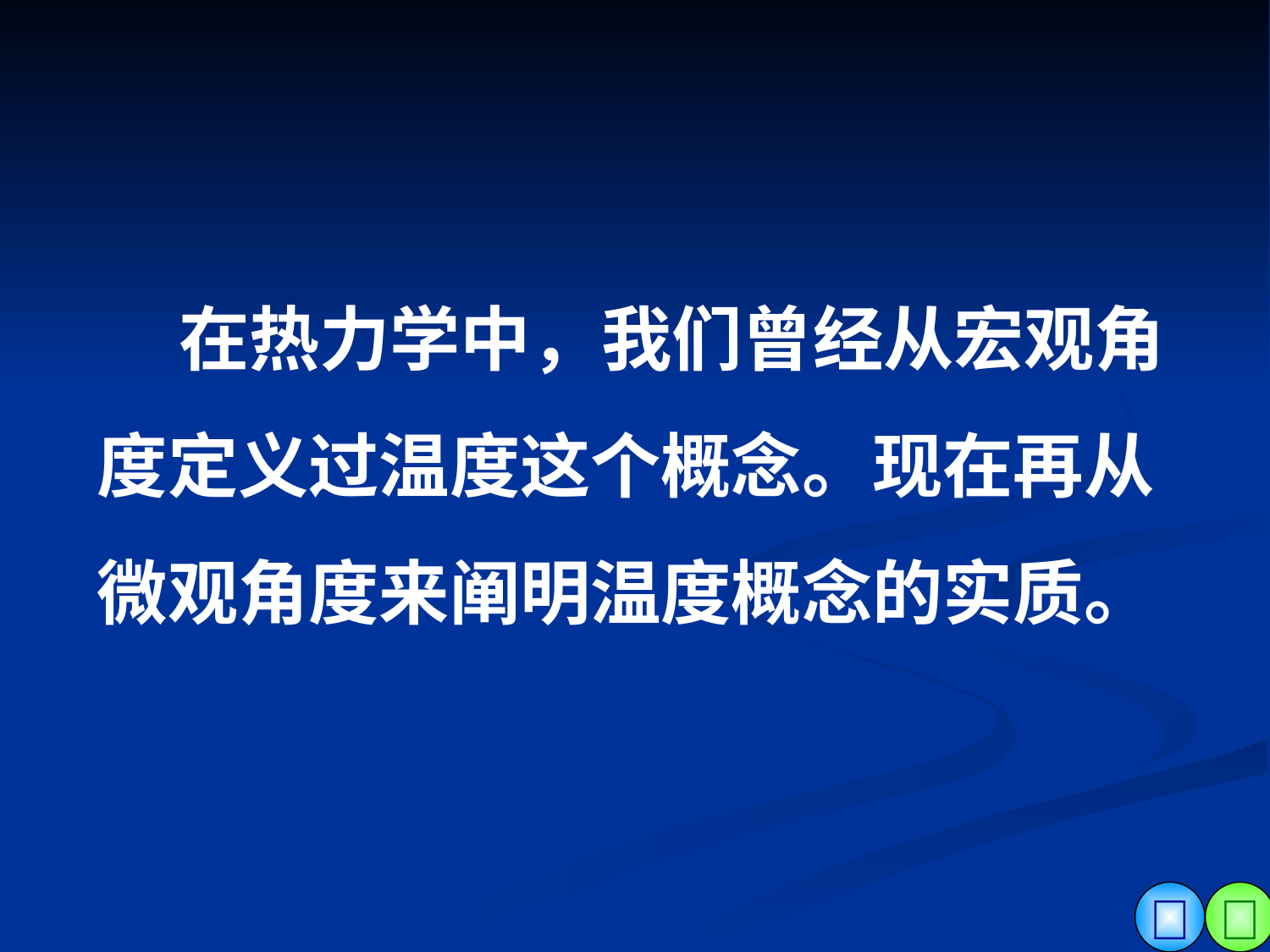

在热力学中，我们曾经从宏观角度定义过温度这个概念。现在再从微观角度来阐明温度概念的实质。